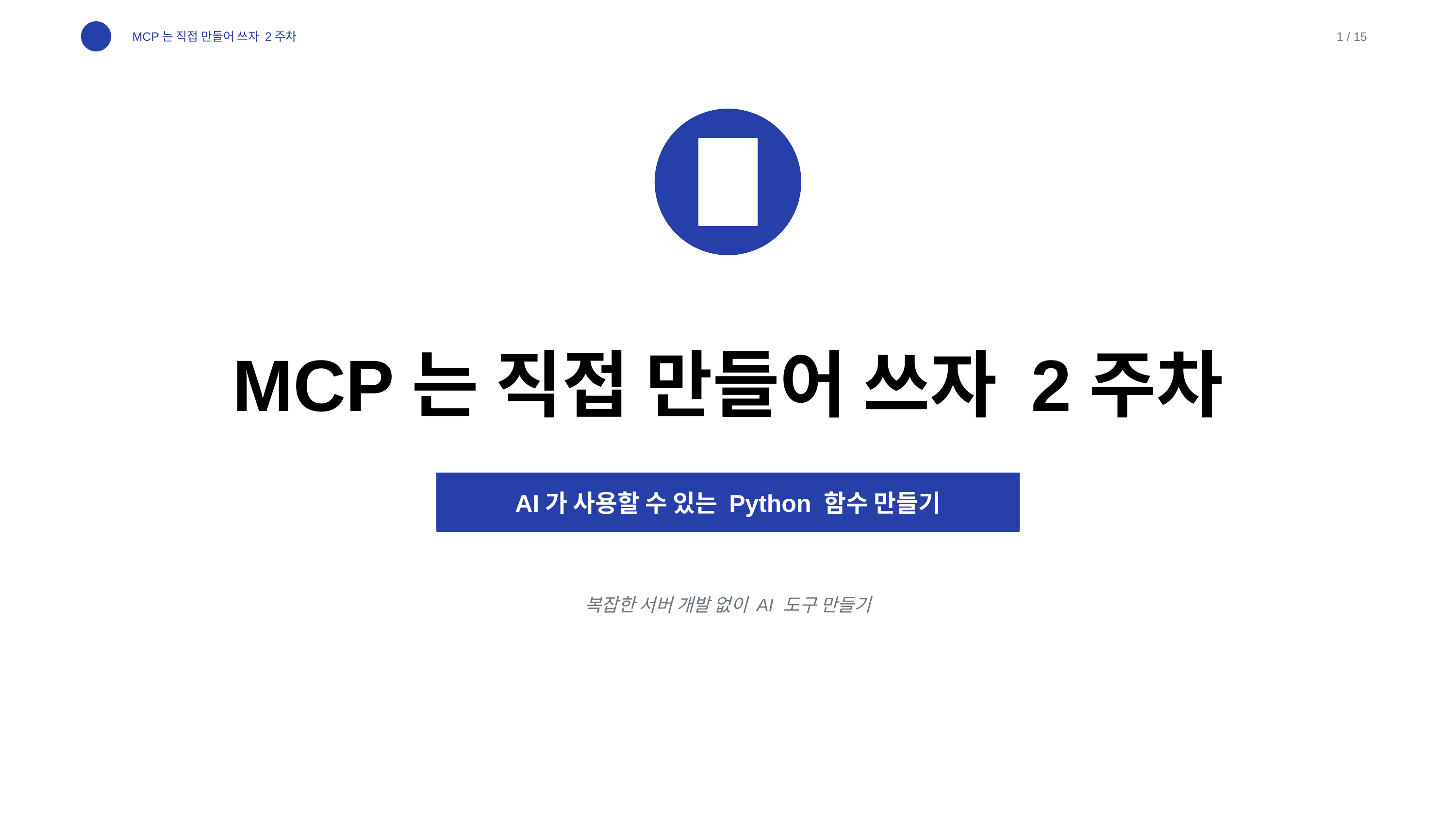

MCP는 직접 만들어 쓰자 2주차
1 / 15

MCP는 직접 만들어 쓰자 2주차

AI가 사용할 수 있는 Python 함수 만들기
복잡한 서버 개발 없이 AI 도구 만들기